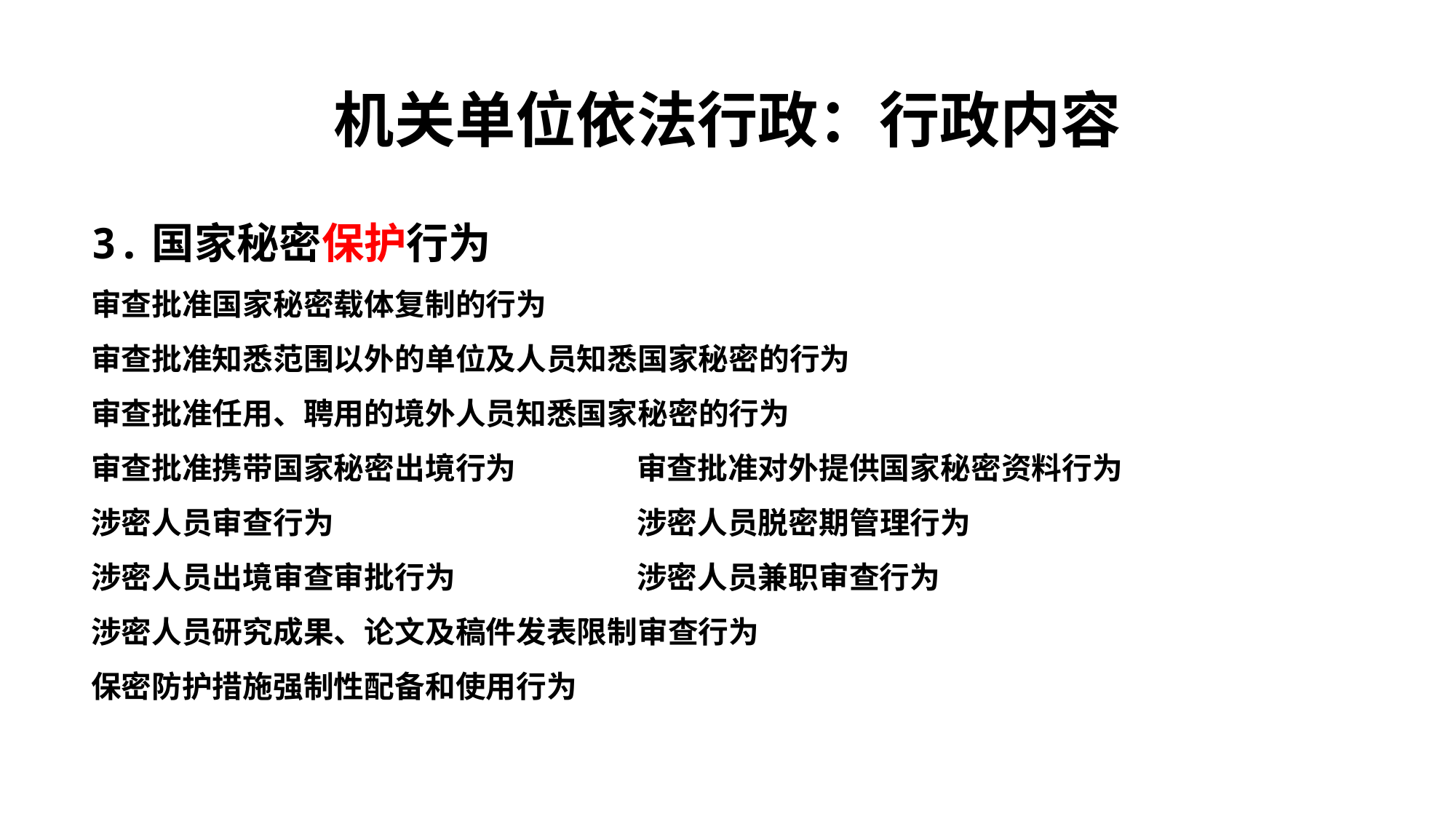

# 机关单位依法行政：行政内容
3.国家秘密保护行为
审查批准国家秘密载体复制的行为
审查批准知悉范围以外的单位及人员知悉国家秘密的行为
审查批准任用、聘用的境外人员知悉国家秘密的行为
审查批准携带国家秘密出境行为		审查批准对外提供国家秘密资料行为
涉密人员审查行为			涉密人员脱密期管理行为
涉密人员出境审查审批行为		涉密人员兼职审查行为
涉密人员研究成果、论文及稿件发表限制审查行为
保密防护措施强制性配备和使用行为